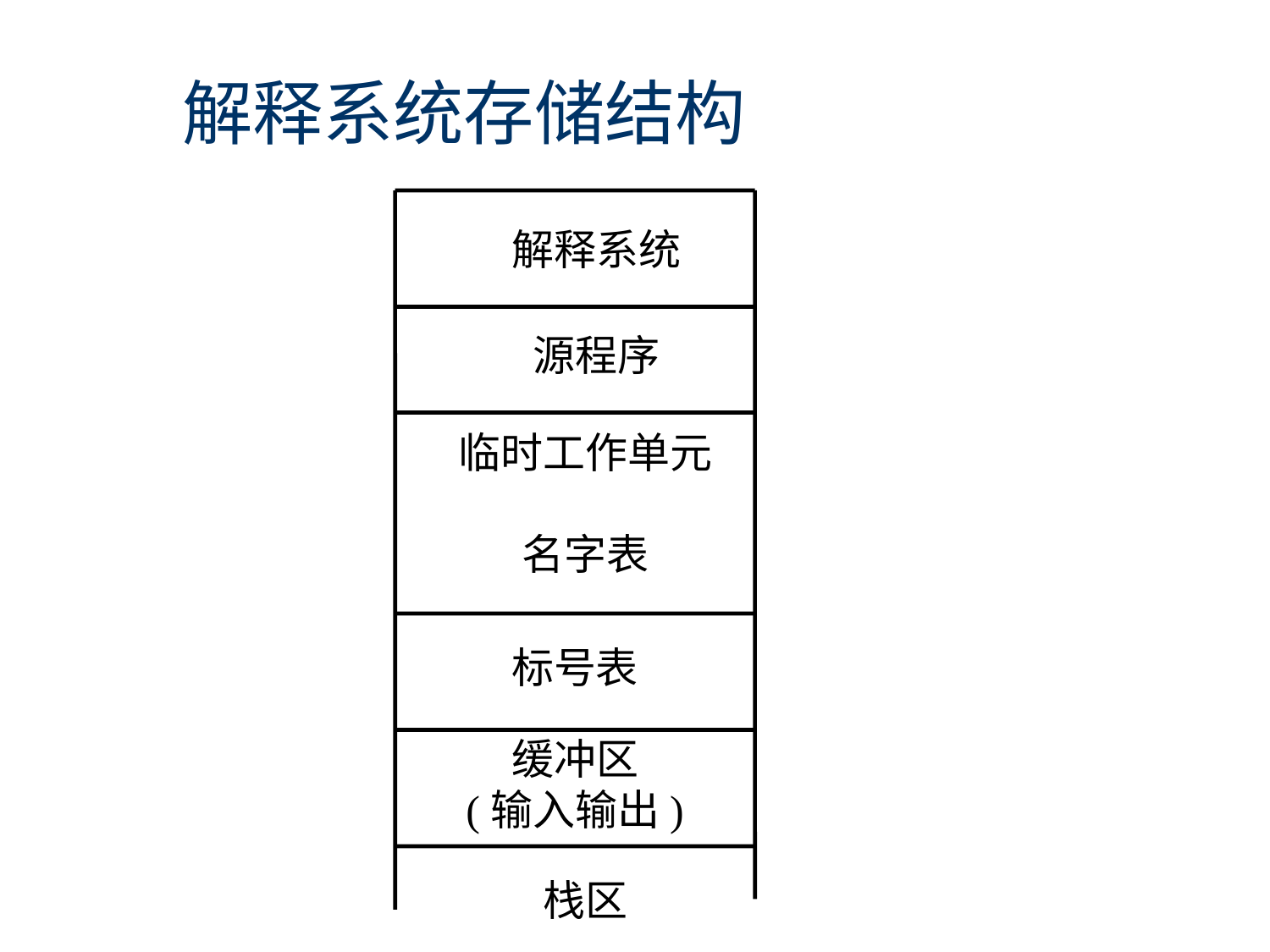

# 解释系统存储结构

解释系统
源程序
临时工作单元

名字表
标号表
缓冲区
(输入输出)
栈区